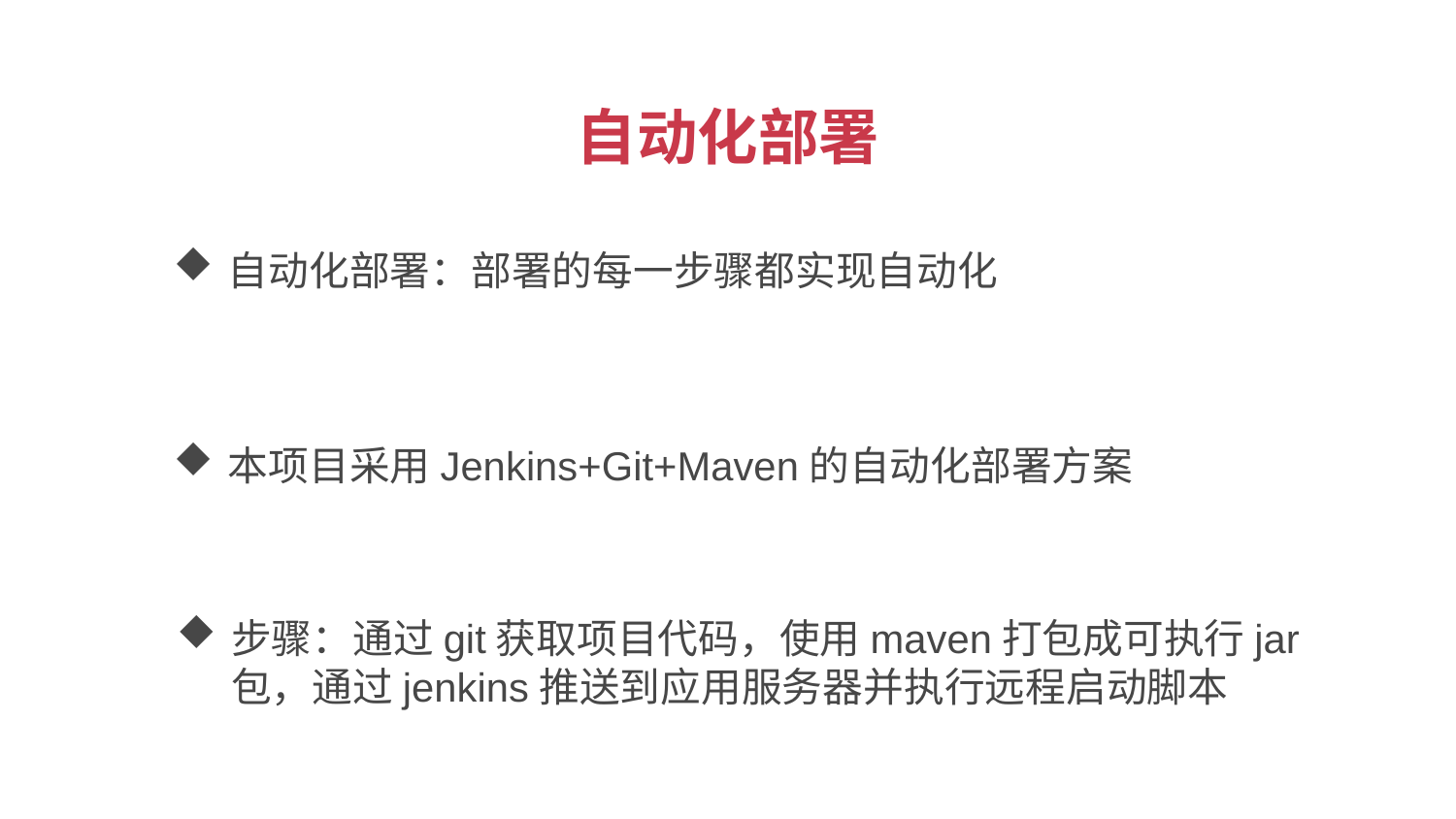

自动化部署
自动化部署：部署的每一步骤都实现自动化
本项目采用Jenkins+Git+Maven的自动化部署方案
步骤：通过git获取项目代码，使用maven打包成可执行jar包，通过jenkins推送到应用服务器并执行远程启动脚本